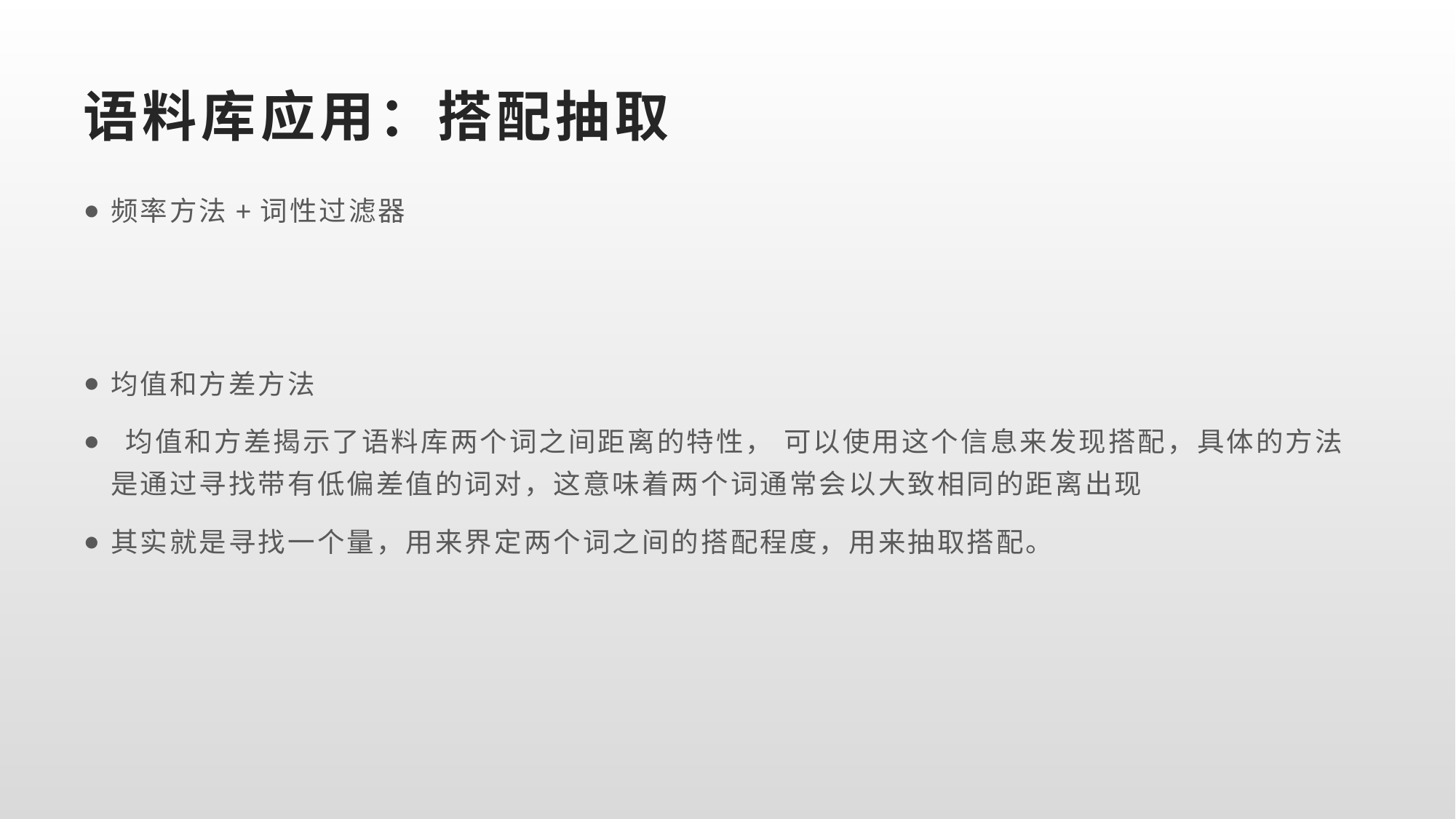

# 语料库应用：搭配抽取
频率方法+词性过滤器

均值和方差方法
 均值和方差揭示了语料库两个词之间距离的特性， 可以使用这个信息来发现搭配，具体的方法是通过寻找带有低偏差值的词对，这意味着两个词通常会以大致相同的距离出现
其实就是寻找一个量，用来界定两个词之间的搭配程度，用来抽取搭配。